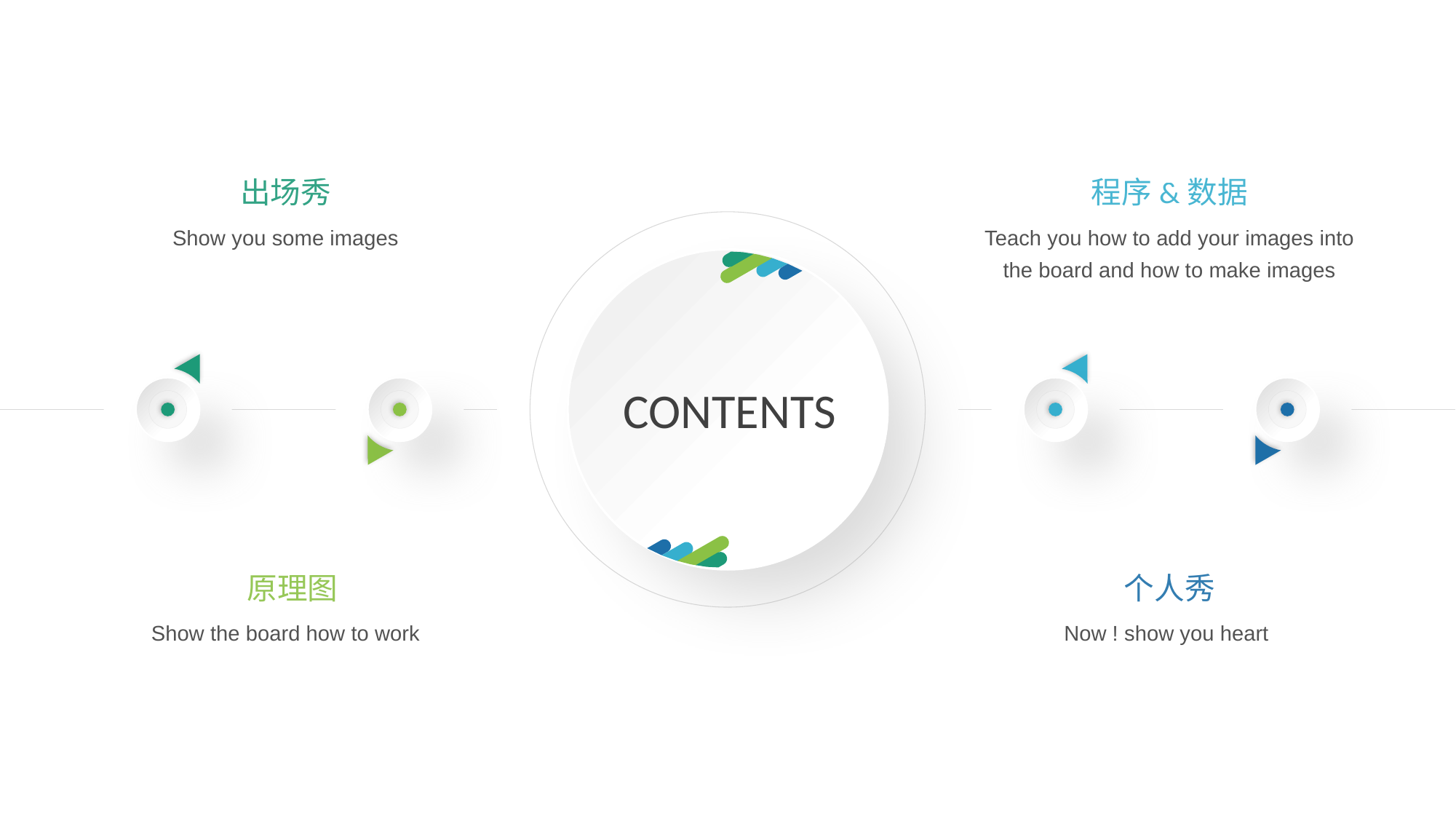

出场秀
程序&数据

Show you some images
Teach you how to add your images into the board and how to make images

CONTENTS

 原理图
个人秀
Show the board how to work
Now ! show you heart